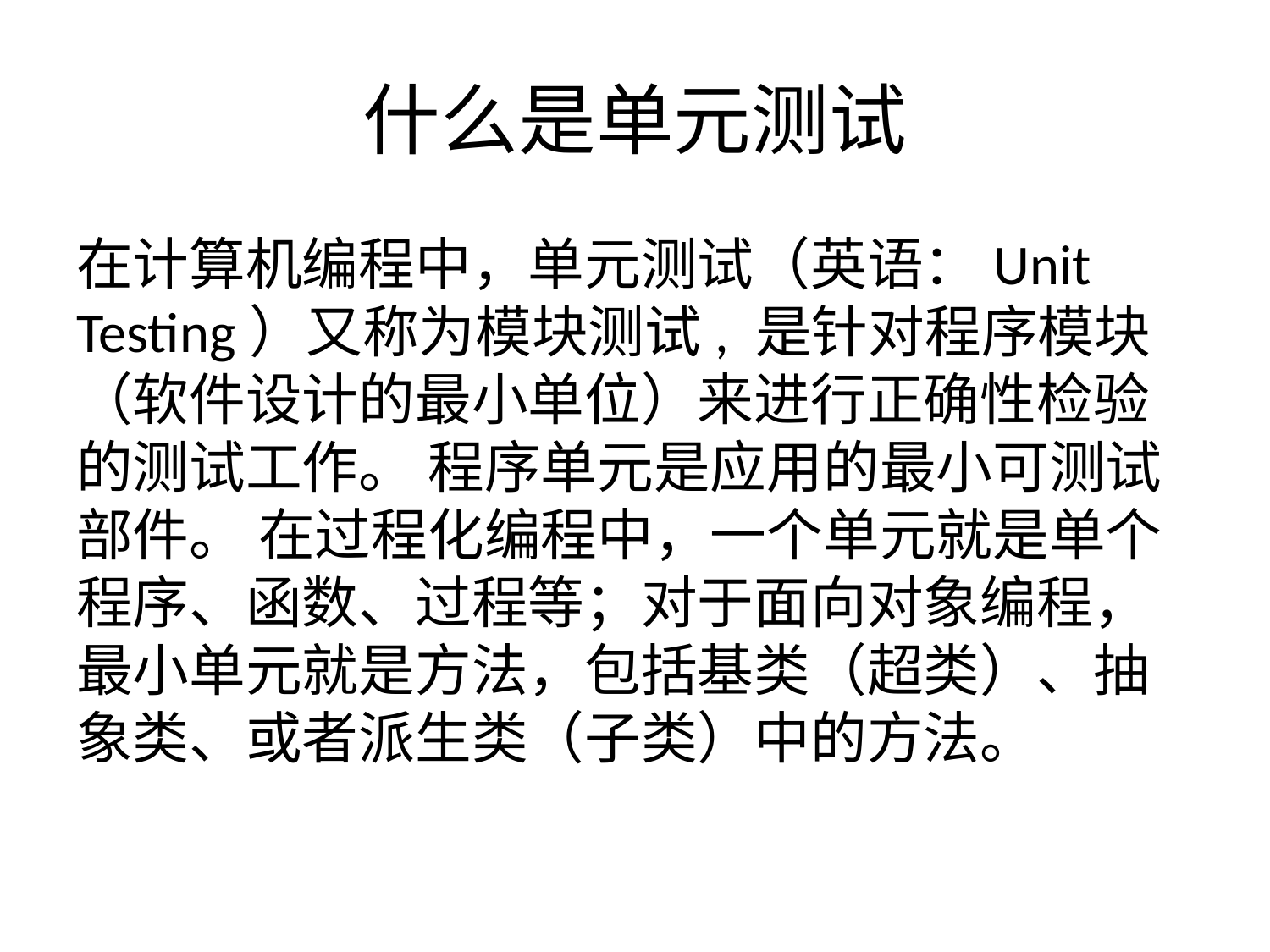

# 什么是单元测试
在计算机编程中，单元测试（英语：Unit Testing）又称为模块测试, 是针对程序模块（软件设计的最小单位）来进行正确性检验的测试工作。 程序单元是应用的最小可测试部件。 在过程化编程中，一个单元就是单个程序、函数、过程等；对于面向对象编程，最小单元就是方法，包括基类（超类）、抽象类、或者派生类（子类）中的方法。